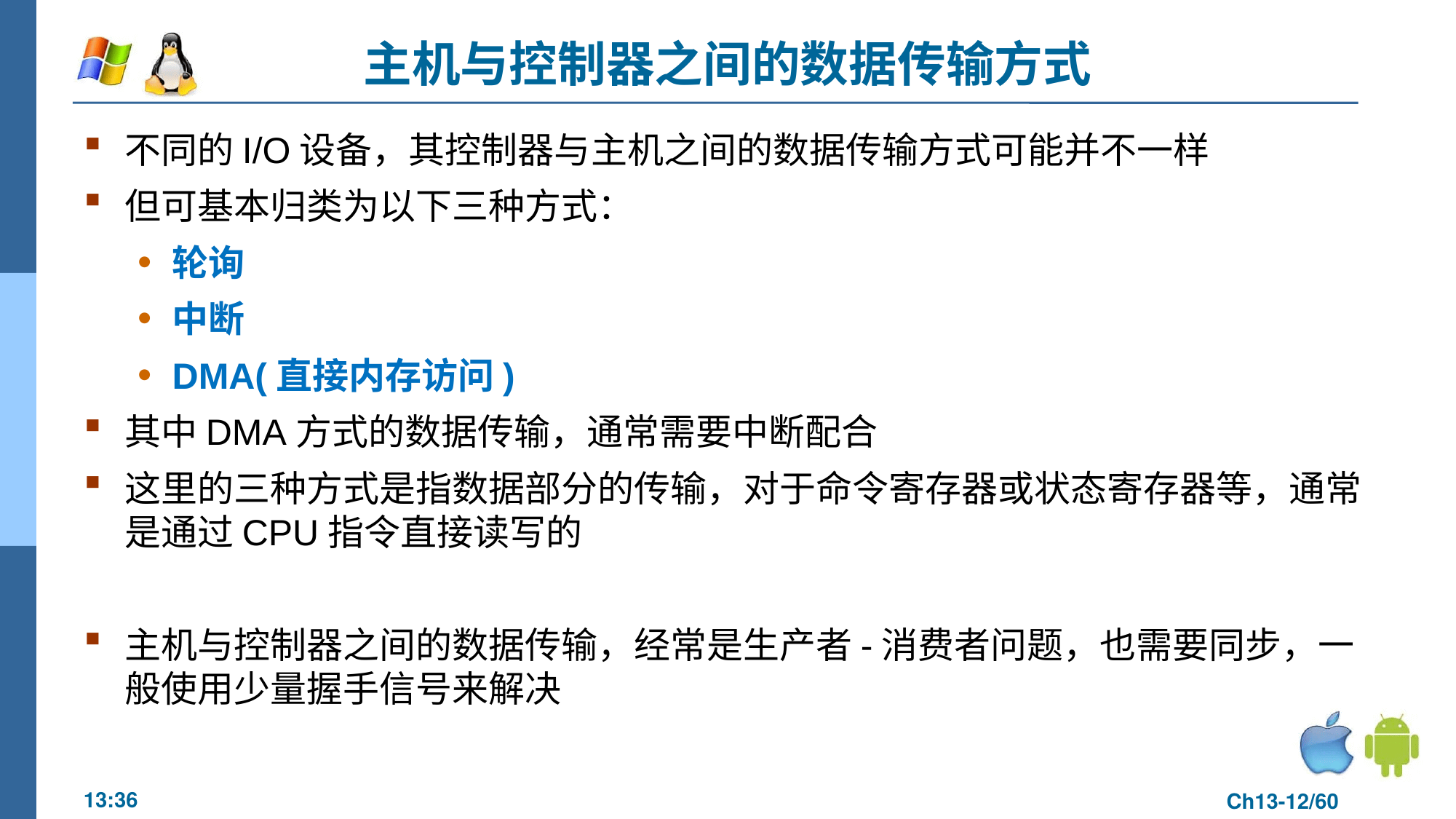

# 主机与控制器之间的数据传输方式
不同的I/O设备，其控制器与主机之间的数据传输方式可能并不一样
但可基本归类为以下三种方式：
轮询
中断
DMA(直接内存访问)
其中DMA方式的数据传输，通常需要中断配合
这里的三种方式是指数据部分的传输，对于命令寄存器或状态寄存器等，通常是通过CPU指令直接读写的

主机与控制器之间的数据传输，经常是生产者-消费者问题，也需要同步，一般使用少量握手信号来解决